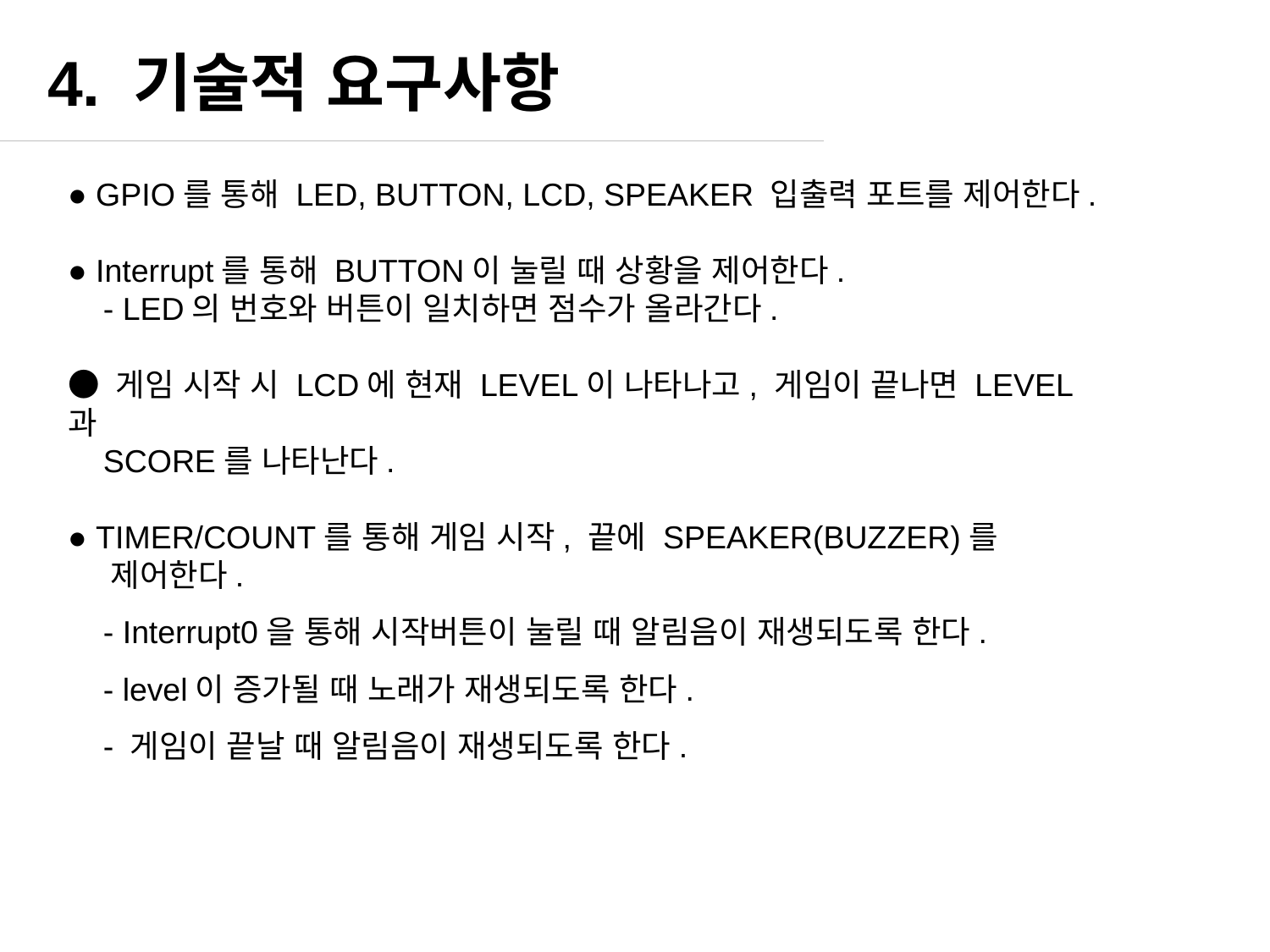

4. 기술적 요구사항
● GPIO를 통해 LED, BUTTON, LCD, SPEAKER 입출력 포트를 제어한다.

● Interrupt를 통해 BUTTON이 눌릴 때 상황을 제어한다.
    - LED의 번호와 버튼이 일치하면 점수가 올라간다.

● 게임 시작 시 LCD에 현재 LEVEL이 나타나고, 게임이 끝나면 LEVEL과
    SCORE를 나타난다.

● TIMER/COUNT를 통해 게임 시작, 끝에 SPEAKER(BUZZER)를
    제어한다.
    - Interrupt0을 통해 시작버튼이 눌릴 때 알림음이 재생되도록 한다.
    - level이 증가될 때 노래가 재생되도록 한다.
    - 게임이 끝날 때 알림음이 재생되도록 한다.